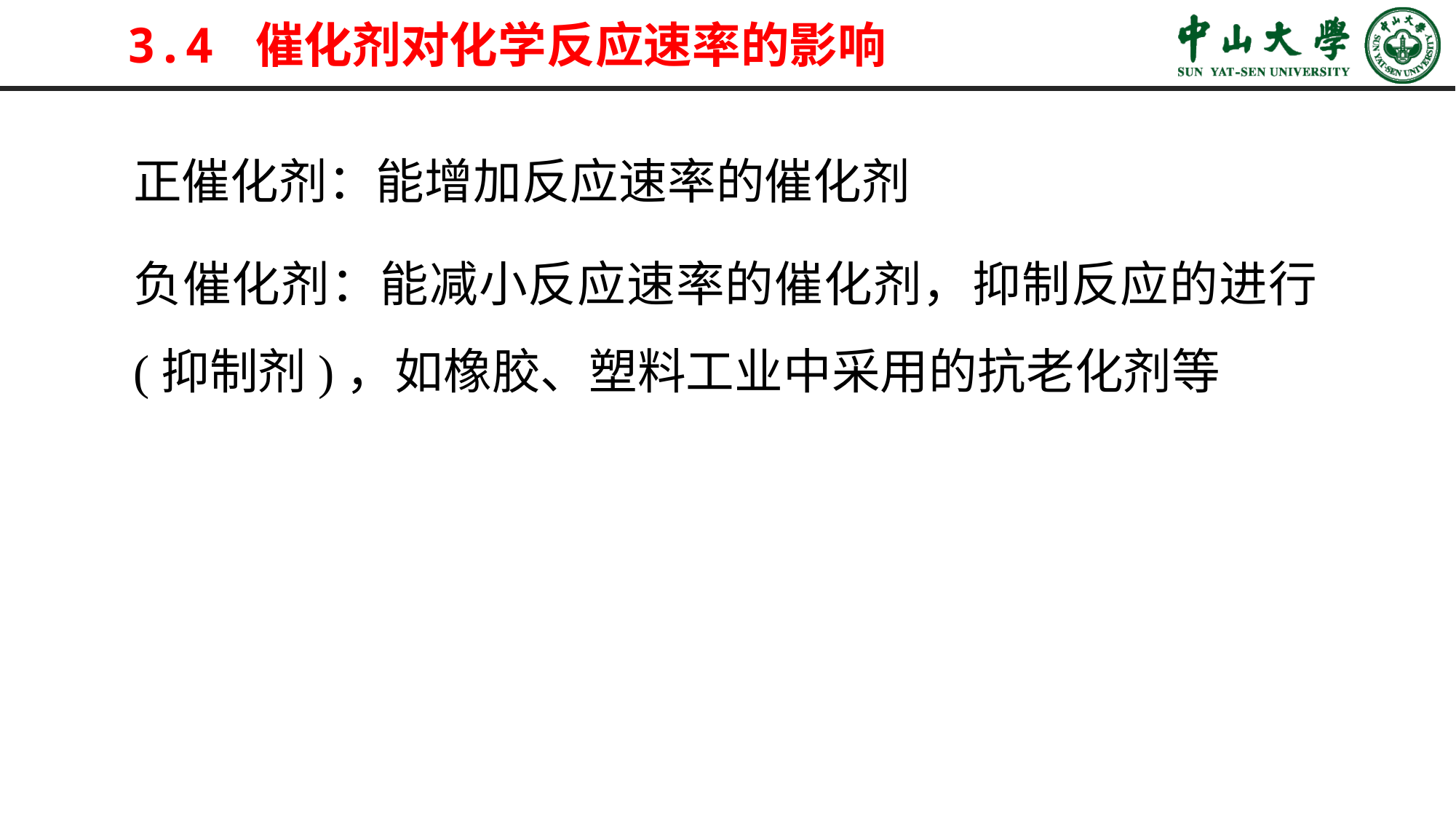

# 3.4 催化剂对化学反应速率的影响
正催化剂：能增加反应速率的催化剂
负催化剂：能减小反应速率的催化剂，抑制反应的进行(抑制剂)，如橡胶、塑料工业中采用的抗老化剂等